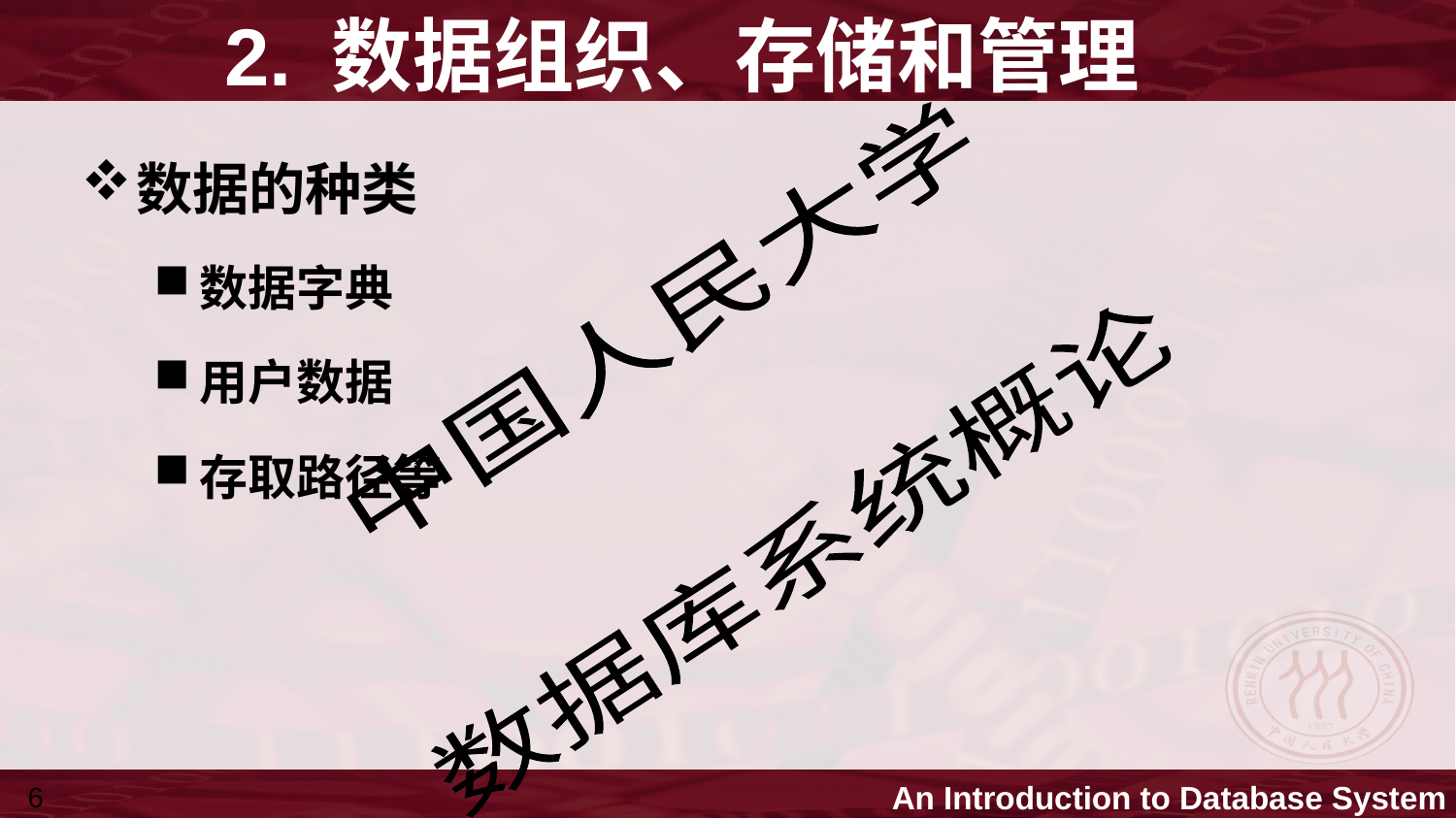

# 2. 数据组织、存储和管理
数据的种类
数据字典
用户数据
存取路径等
6